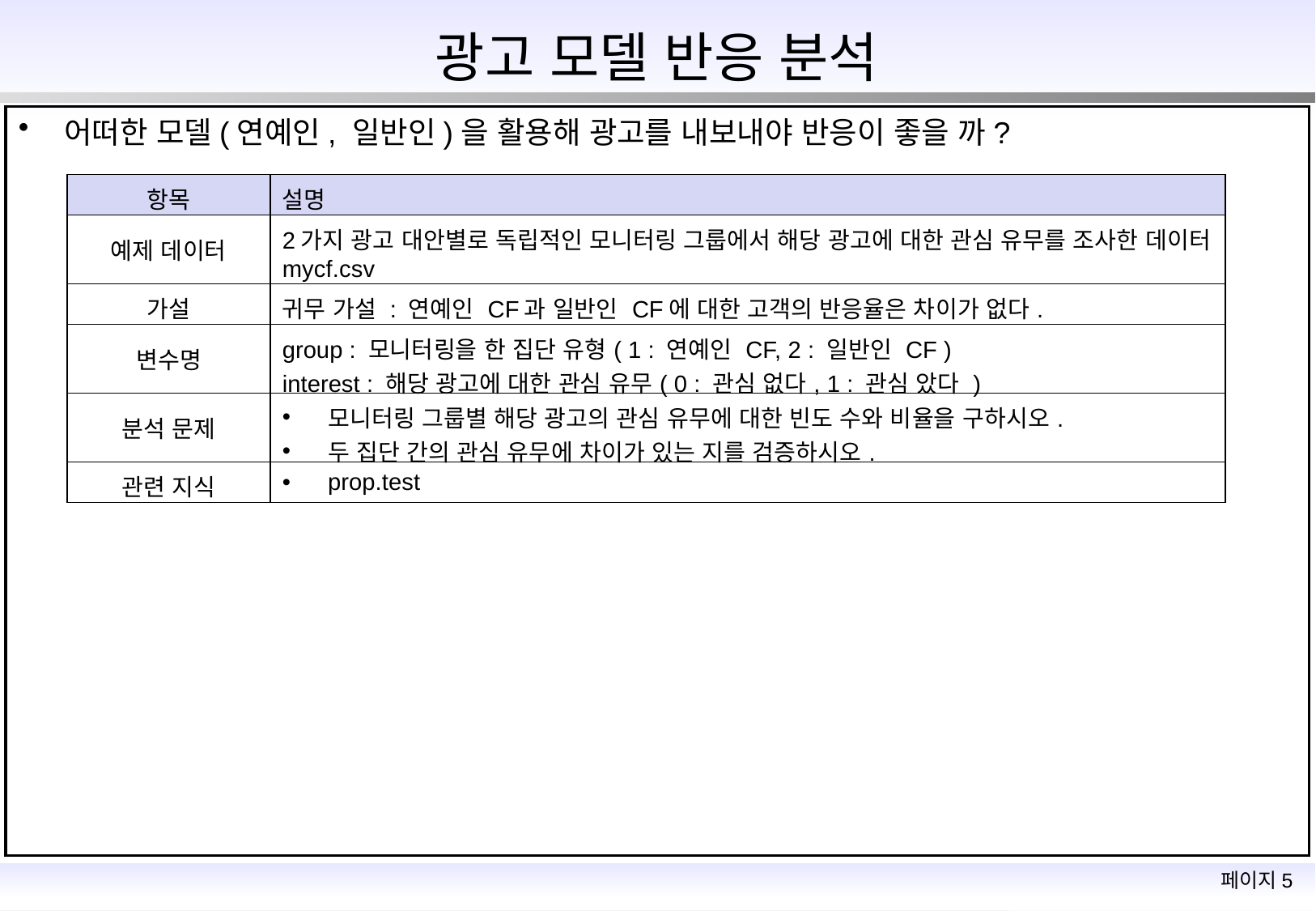

# 광고 모델 반응 분석
어떠한 모델(연예인, 일반인)을 활용해 광고를 내보내야 반응이 좋을 까?
| 항목 | 설명 |
| --- | --- |
| 예제 데이터 | 2가지 광고 대안별로 독립적인 모니터링 그룹에서 해당 광고에 대한 관심 유무를 조사한 데이터 mycf.csv |
| 가설 | 귀무 가설 : 연예인 CF과 일반인 CF에 대한 고객의 반응율은 차이가 없다. |
| 변수명 | group : 모니터링을 한 집단 유형( 1 : 연예인 CF, 2 : 일반인 CF ) interest : 해당 광고에 대한 관심 유무( 0 : 관심 없다, 1 : 관심 았다 ) |
| 분석 문제 | 모니터링 그룹별 해당 광고의 관심 유무에 대한 빈도 수와 비율을 구하시오. 두 집단 간의 관심 유무에 차이가 있는 지를 검증하시오. |
| 관련 지식 | prop.test |